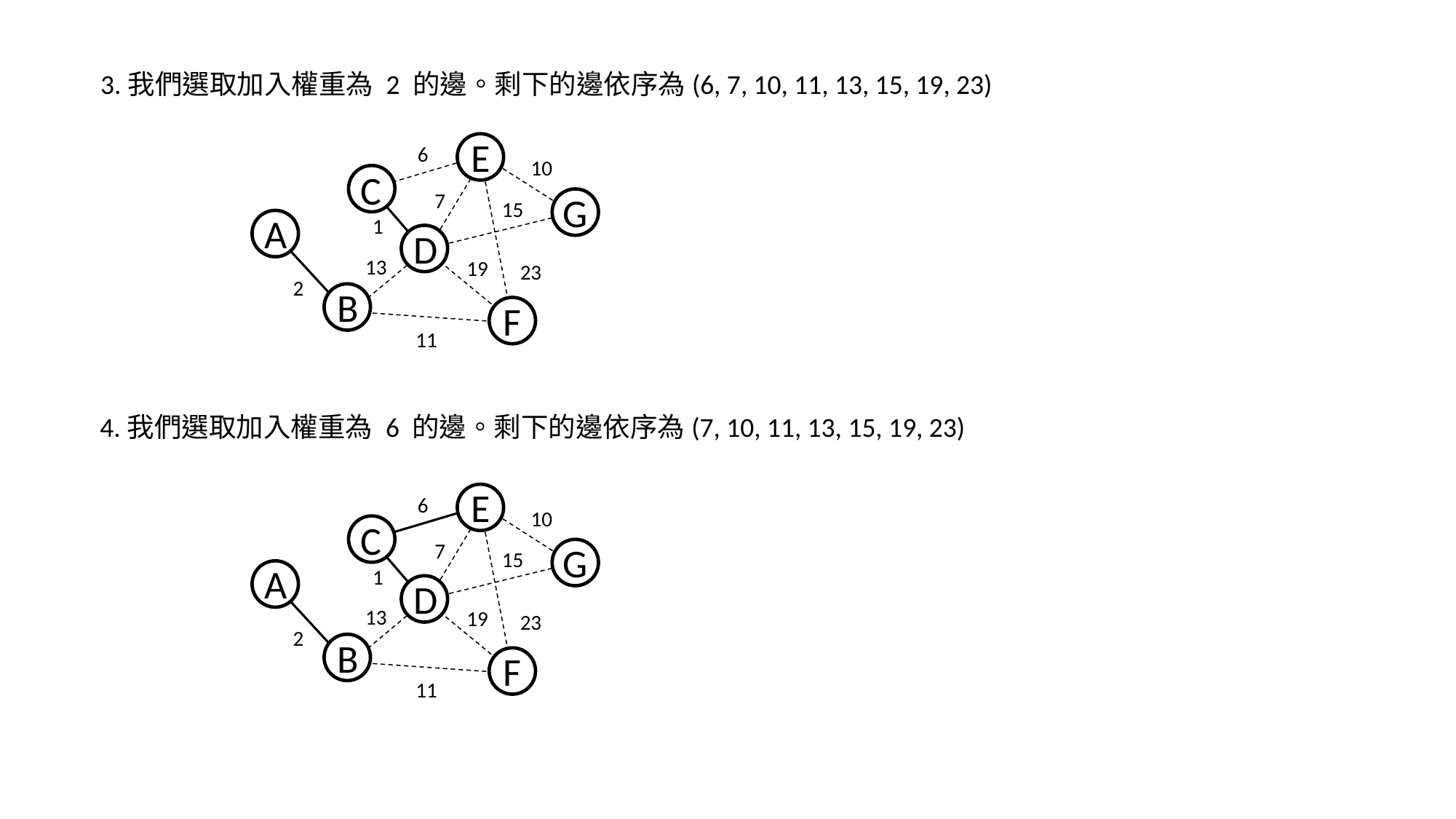

3.我們選取加入權重為 2 的邊。剩下的邊依序為(6, 7, 10, 11, 13, 15, 19, 23)
E

6
10
C

7
G

15
A
1

D

13
19
23
2
B

F

11
4.我們選取加入權重為 6 的邊。剩下的邊依序為(7, 10, 11, 13, 15, 19, 23)
E

6
10
C

7
G

15
A
1

D

13
19
23
2
B

F

11